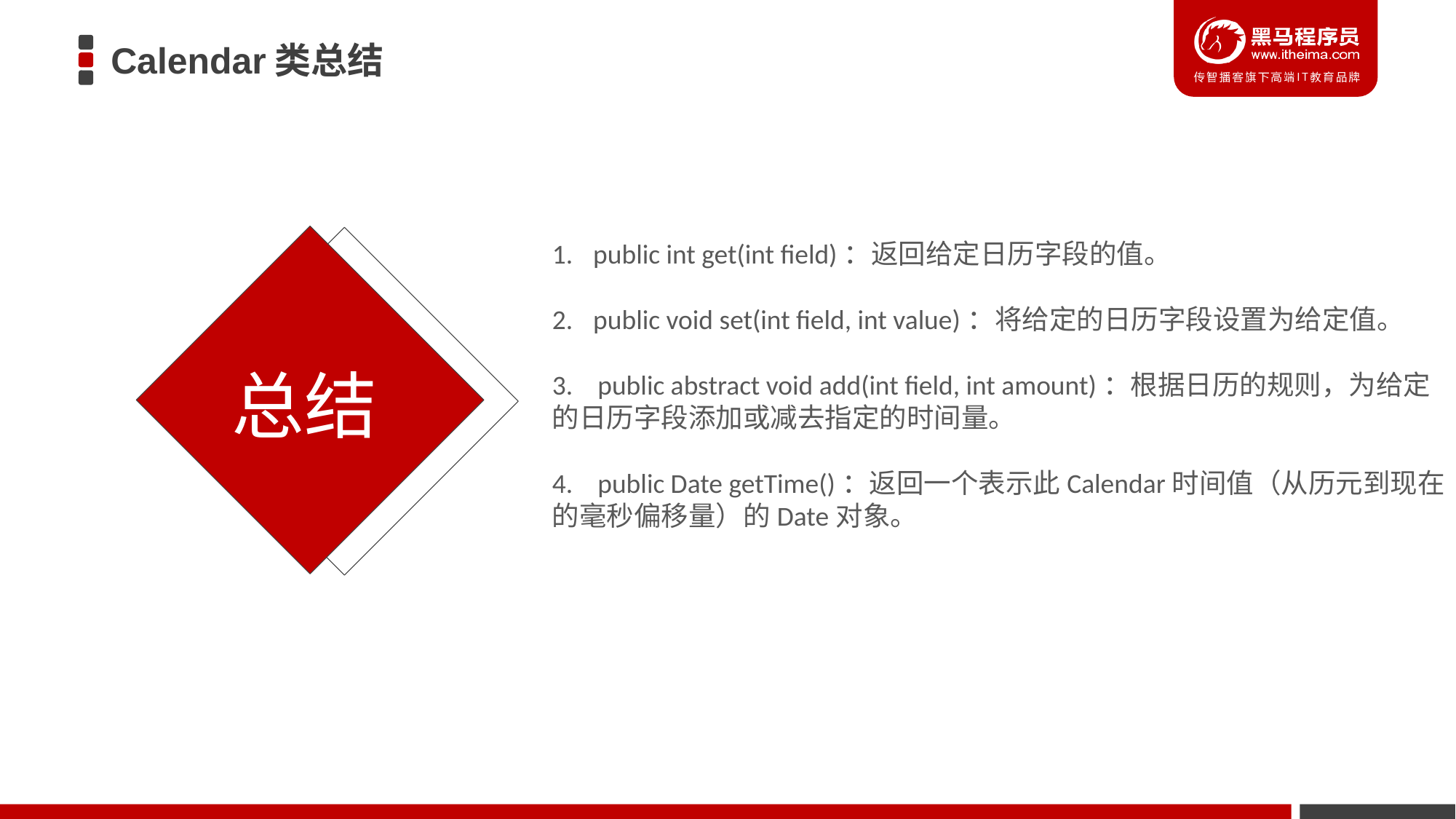

# Calendar类总结
public int get(int field)：返回给定日历字段的值。

public void set(int field, int value)：将给定的日历字段设置为给定值。

3.    public abstract void add(int field, int amount)：根据日历的规则，为给定的日历字段添加或减去指定的时间量。

4.    public Date getTime()：返回一个表示此Calendar时间值（从历元到现在的毫秒偏移量）的Date对象。